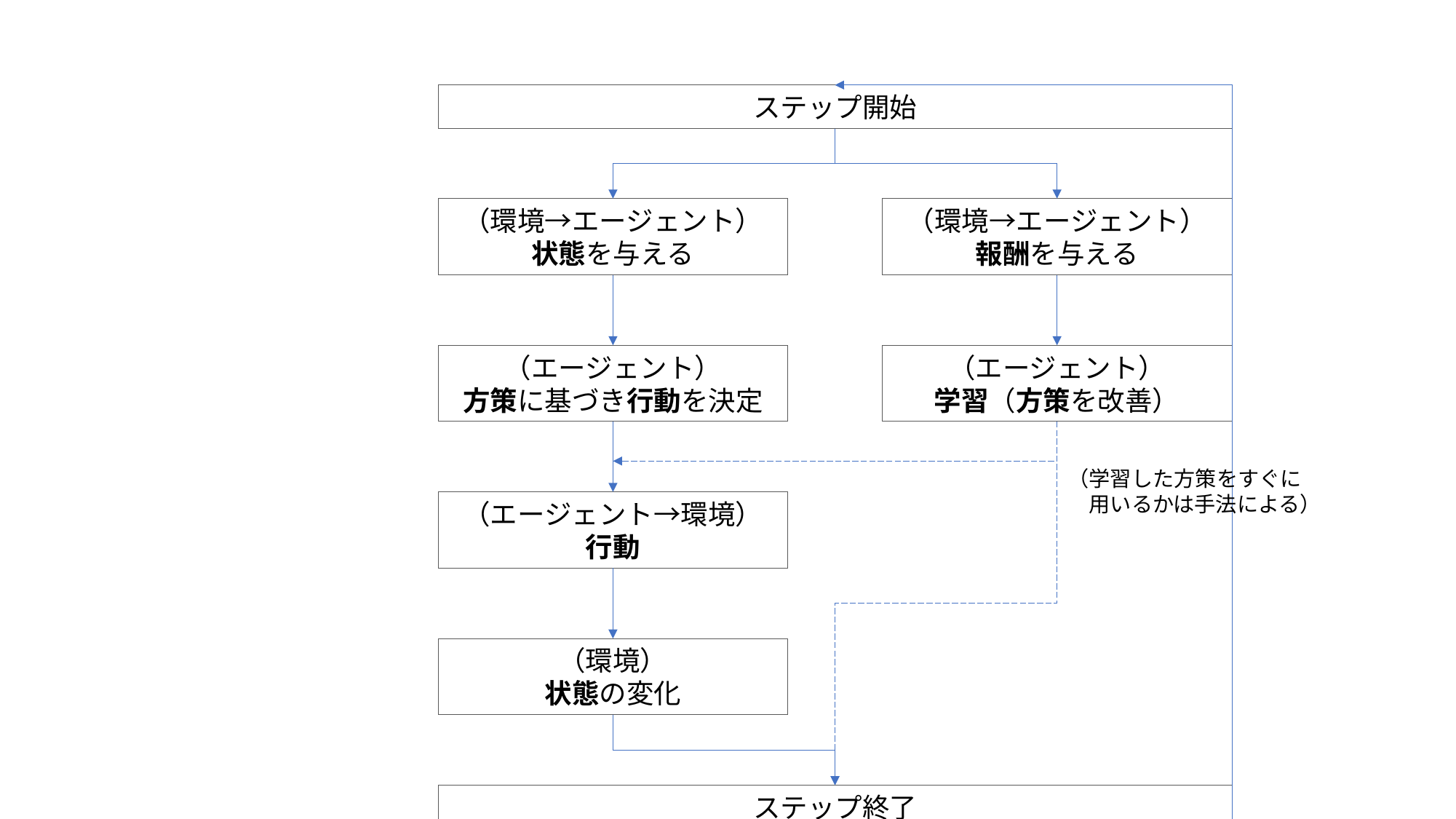

ステップ開始
（環境→エージェント）
報酬を与える
（環境→エージェント）
状態を与える
（エージェント）
学習（方策を改善）
（エージェント）
方策に基づき行動を決定
（学習した方策をすぐに
　用いるかは手法による）
（エージェント→環境）
行動
（環境）
状態の変化
ステップ終了